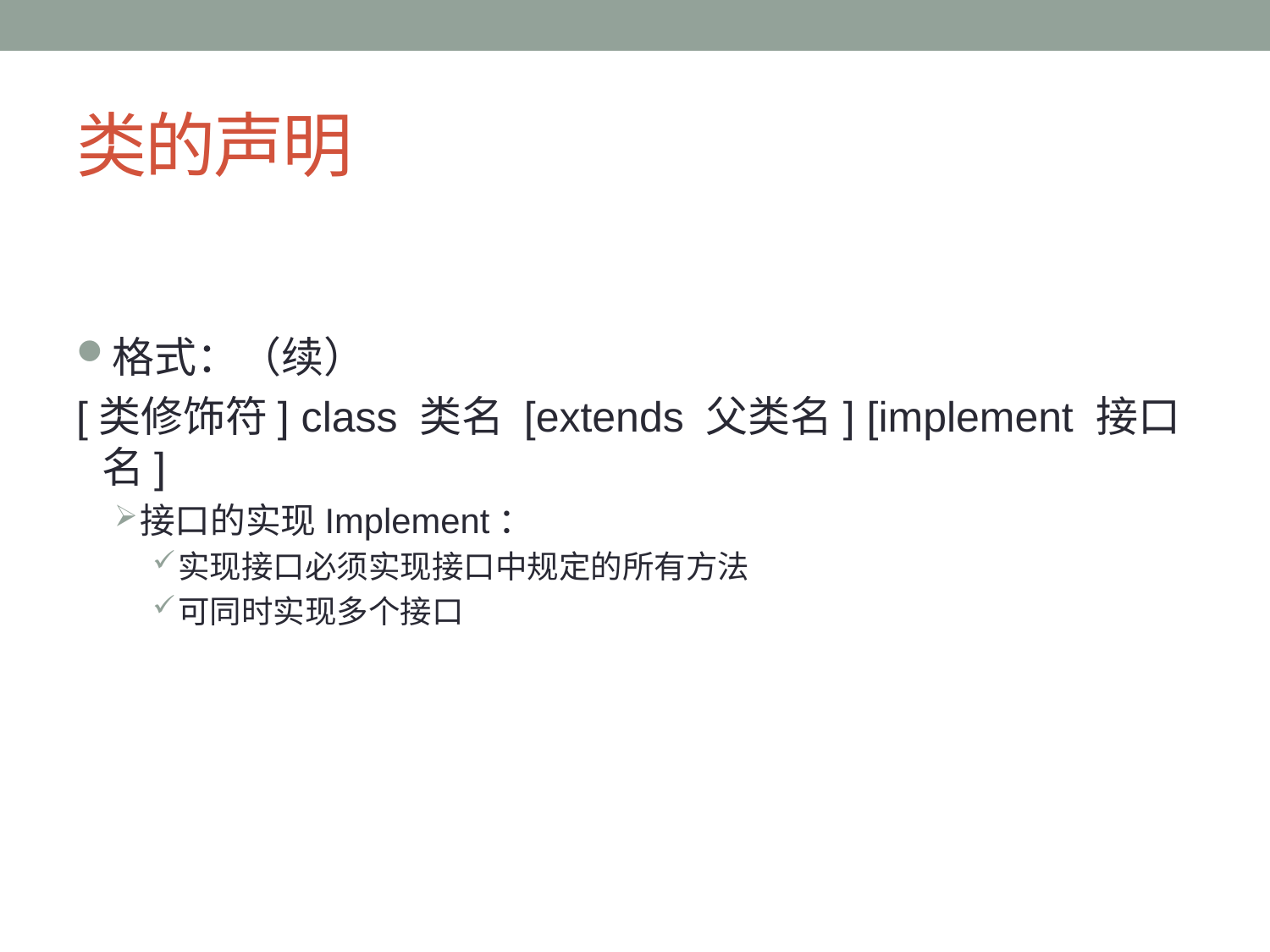

# 类的声明
格式：（续）
[类修饰符] class 类名 [extends 父类名] [implement 接口名]
接口的实现Implement：
实现接口必须实现接口中规定的所有方法
可同时实现多个接口